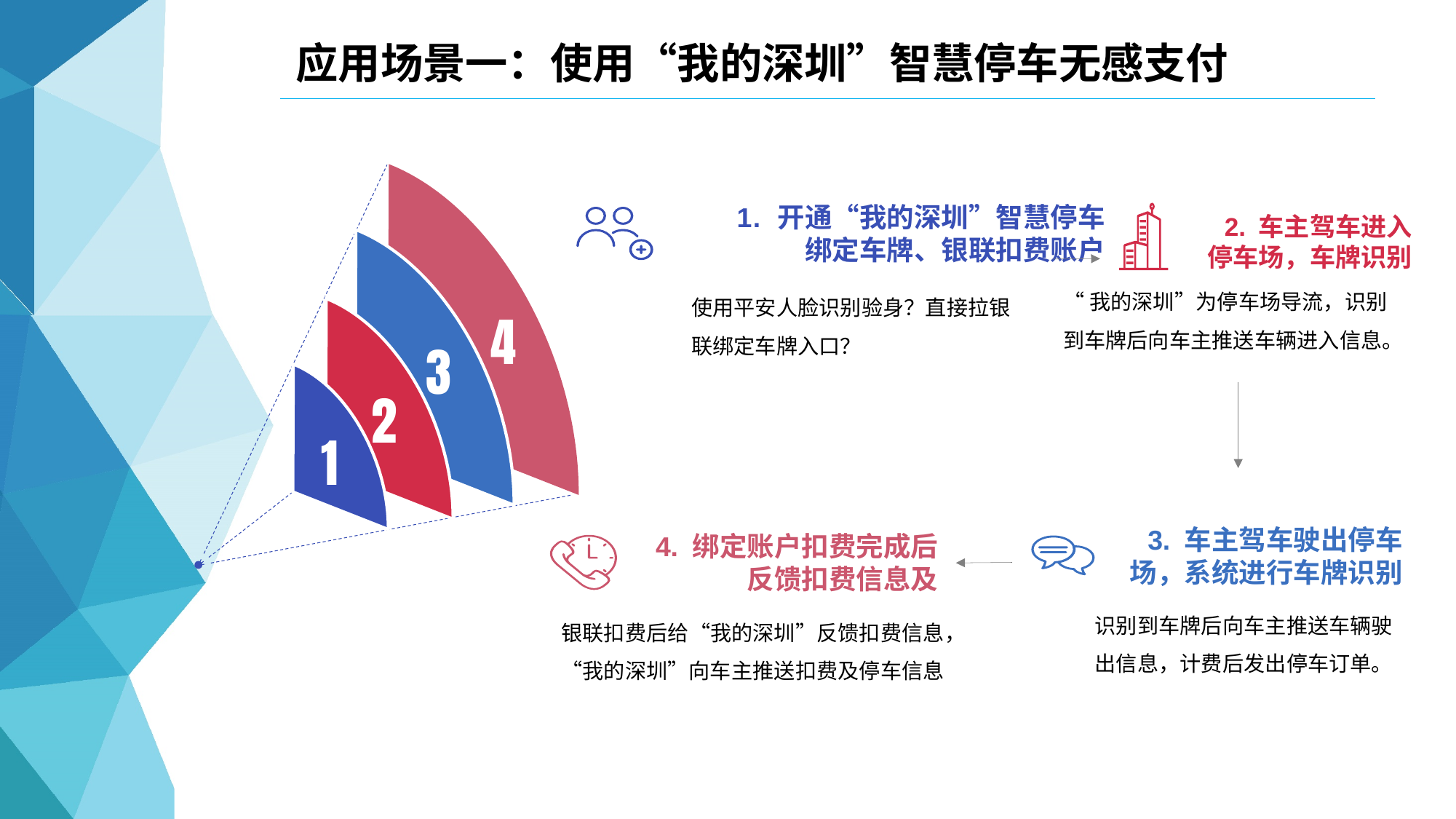

# 应用场景一：使用“我的深圳”智慧停车无感支付

4
3

2

1

开通“我的深圳”智慧停车
绑定车牌、银联扣费账户

使用平安人脸识别验身？直接拉银联绑定车牌入口？

2. 车主驾车进入
停车场，车牌识别

“我的深圳”为停车场导流，识别到车牌后向车主推送车辆进入信息。
3. 车主驾车驶出停车
场，系统进行车牌识别

识别到车牌后向车主推送车辆驶出信息，计费后发出停车订单。
4. 绑定账户扣费完成后
反馈扣费信息及

银联扣费后给“我的深圳”反馈扣费信息，“我的深圳”向车主推送扣费及停车信息